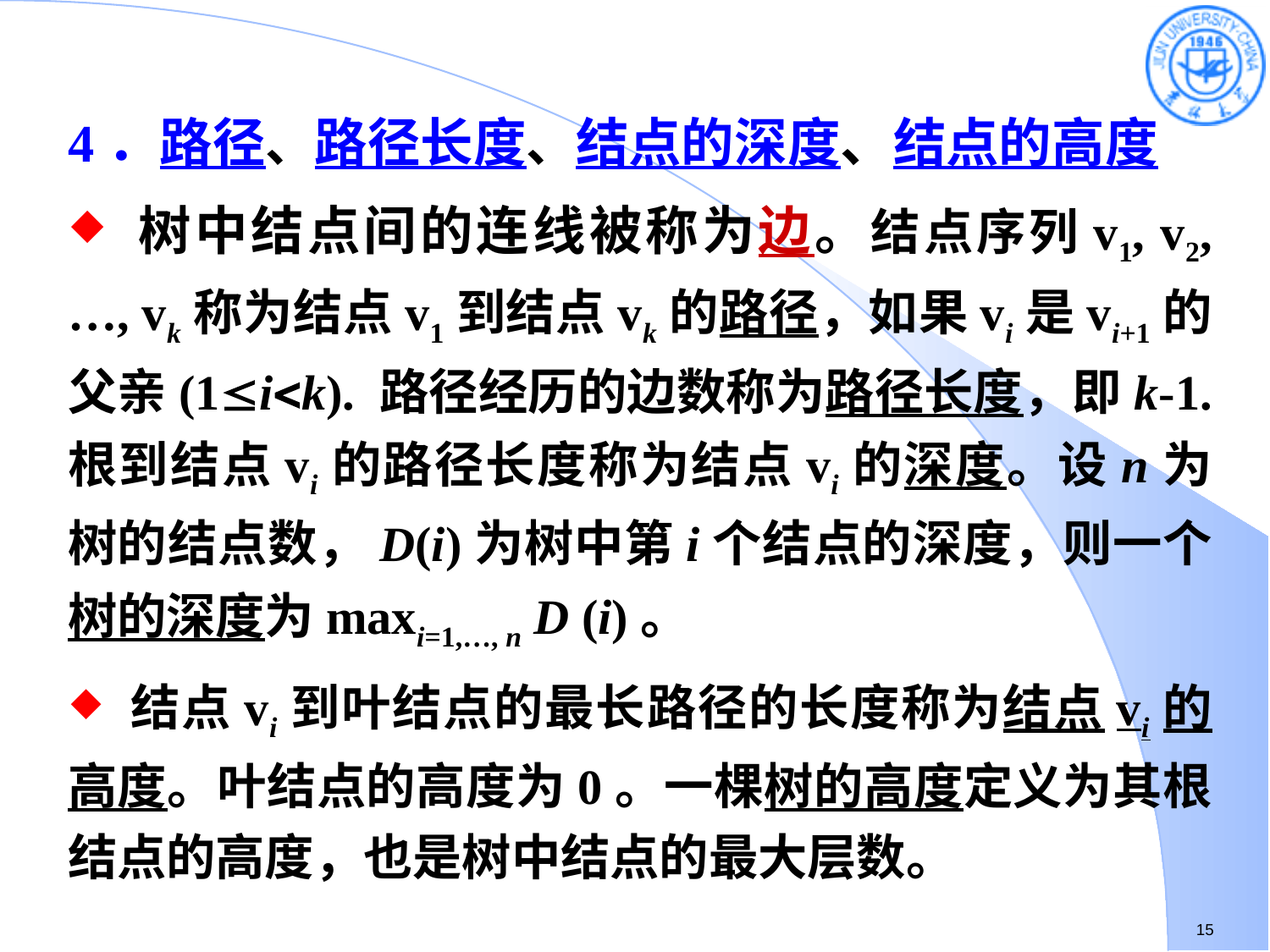

4．路径、路径长度、结点的深度、结点的高度
 树中结点间的连线被称为边。结点序列v1, v2, …, vk称为结点v1到结点vk的路径，如果vi是vi+1的父亲(1≤i<k). 路径经历的边数称为路径长度，即k-1. 根到结点vi的路径长度称为结点vi的深度。设n为树的结点数，D(i)为树中第i个结点的深度，则一个树的深度为maxi=1,…, n D (i)。
 结点vi到叶结点的最长路径的长度称为结点vi的高度。叶结点的高度为0。一棵树的高度定义为其根结点的高度，也是树中结点的最大层数。